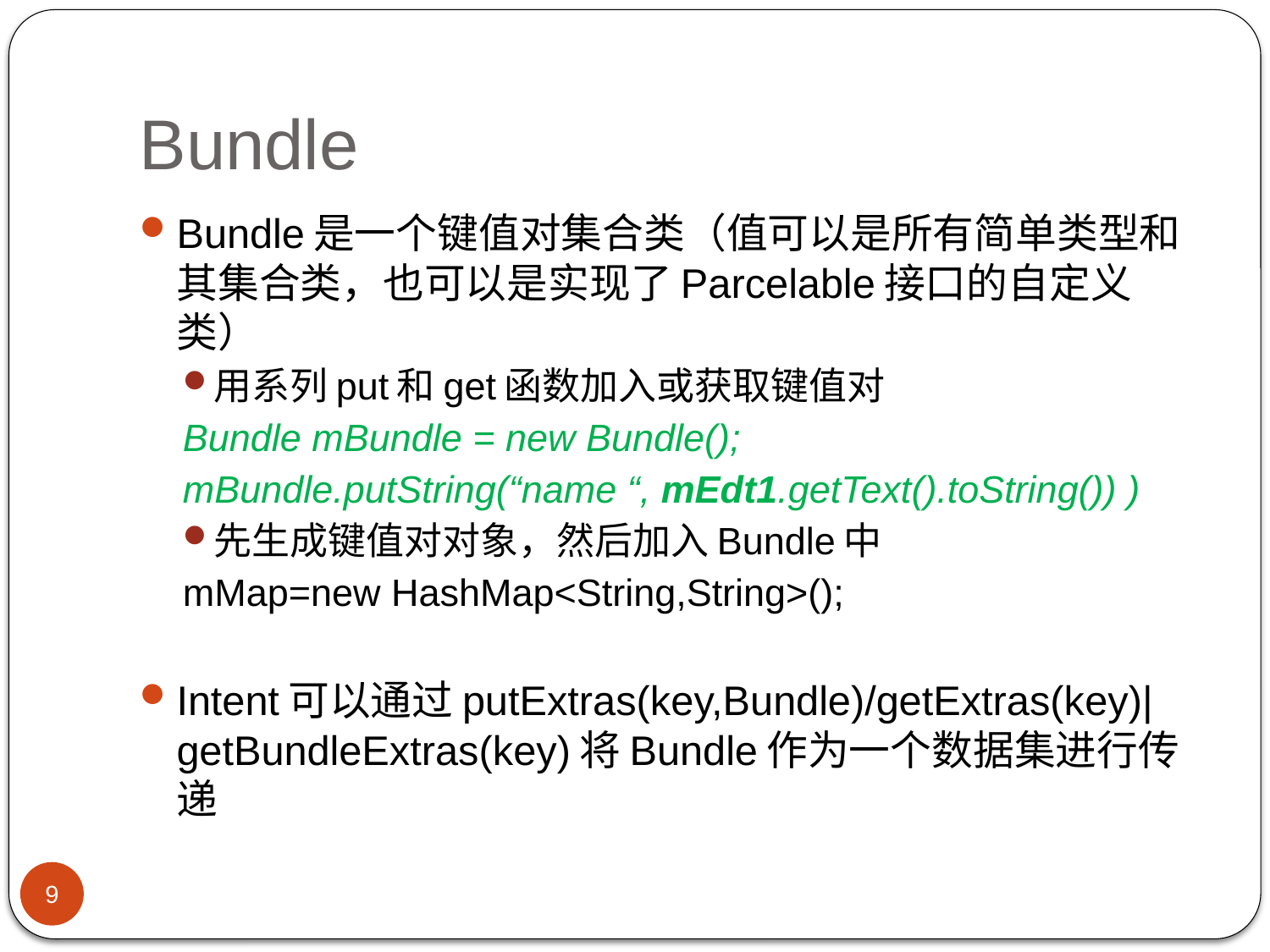

# Bundle
Bundle是一个键值对集合类（值可以是所有简单类型和其集合类，也可以是实现了Parcelable接口的自定义类）
用系列put和get函数加入或获取键值对
Bundle mBundle = new Bundle();
mBundle.putString(“name “, mEdt1.getText().toString()) )
先生成键值对对象，然后加入Bundle中
mMap=new HashMap<String,String>();

Intent可以通过putExtras(key,Bundle)/getExtras(key)|getBundleExtras(key)将Bundle作为一个数据集进行传递
9